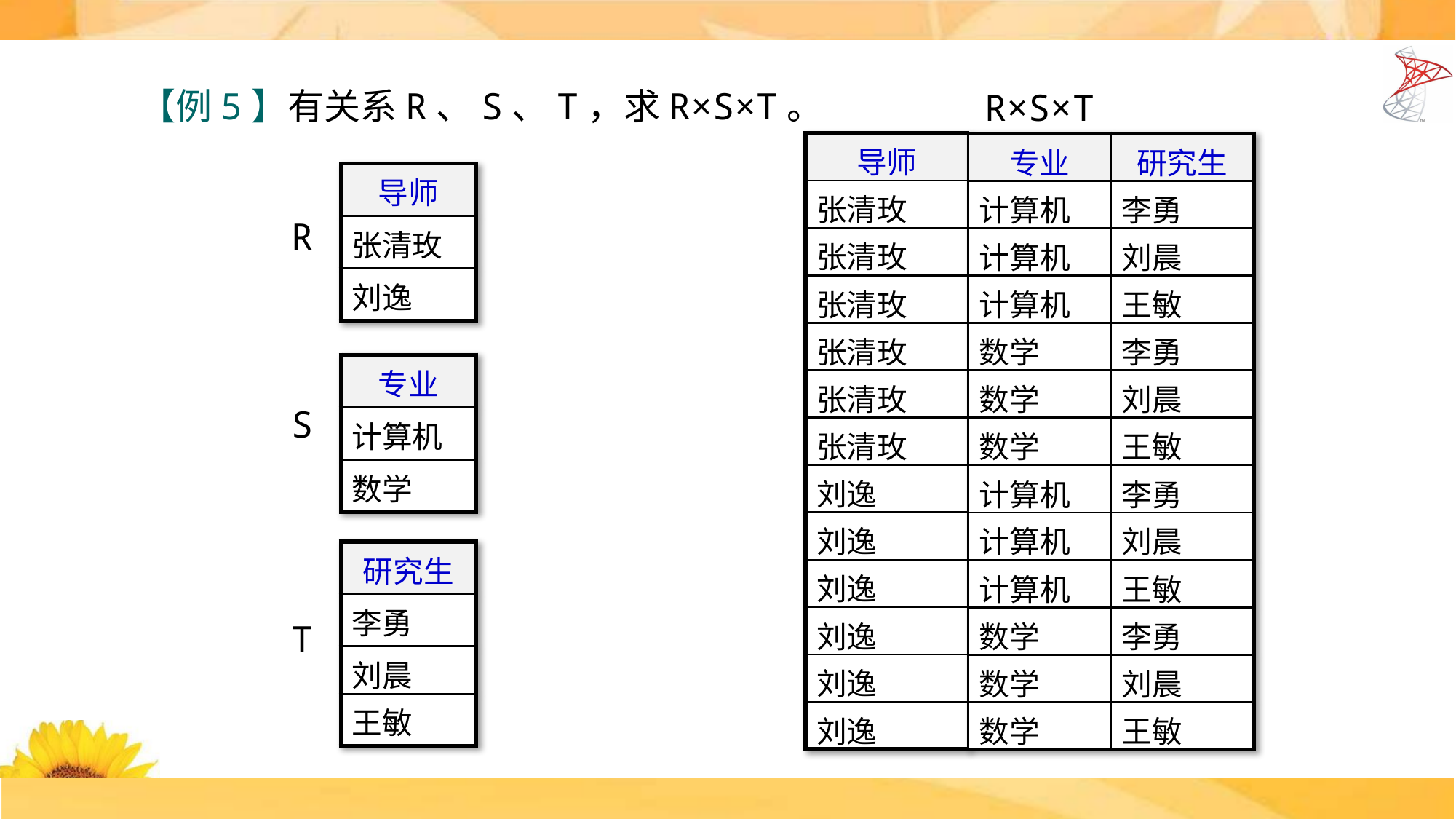

R×S×T
【例5】有关系R、S、T，求R×S×T。
| 导师 |
| --- |
| 张清玫 |
| 张清玫 |
| 张清玫 |
| 张清玫 |
| 张清玫 |
| 张清玫 |
| 刘逸 |
| 刘逸 |
| 刘逸 |
| 刘逸 |
| 刘逸 |
| 刘逸 |
| 专业 | 研究生 |
| --- | --- |
| 计算机 | 李勇 |
| 计算机 | 刘晨 |
| 计算机 | 王敏 |
| 数学 | 李勇 |
| 数学 | 刘晨 |
| 数学 | 王敏 |
| 计算机 | 李勇 |
| 计算机 | 刘晨 |
| 计算机 | 王敏 |
| 数学 | 李勇 |
| 数学 | 刘晨 |
| 数学 | 王敏 |
| 导师 |
| --- |
| 张清玫 |
| 刘逸 |
R
| 专业 |
| --- |
| 计算机 |
| 数学 |
S
| 研究生 |
| --- |
| 李勇 |
| 刘晨 |
| 王敏 |
T